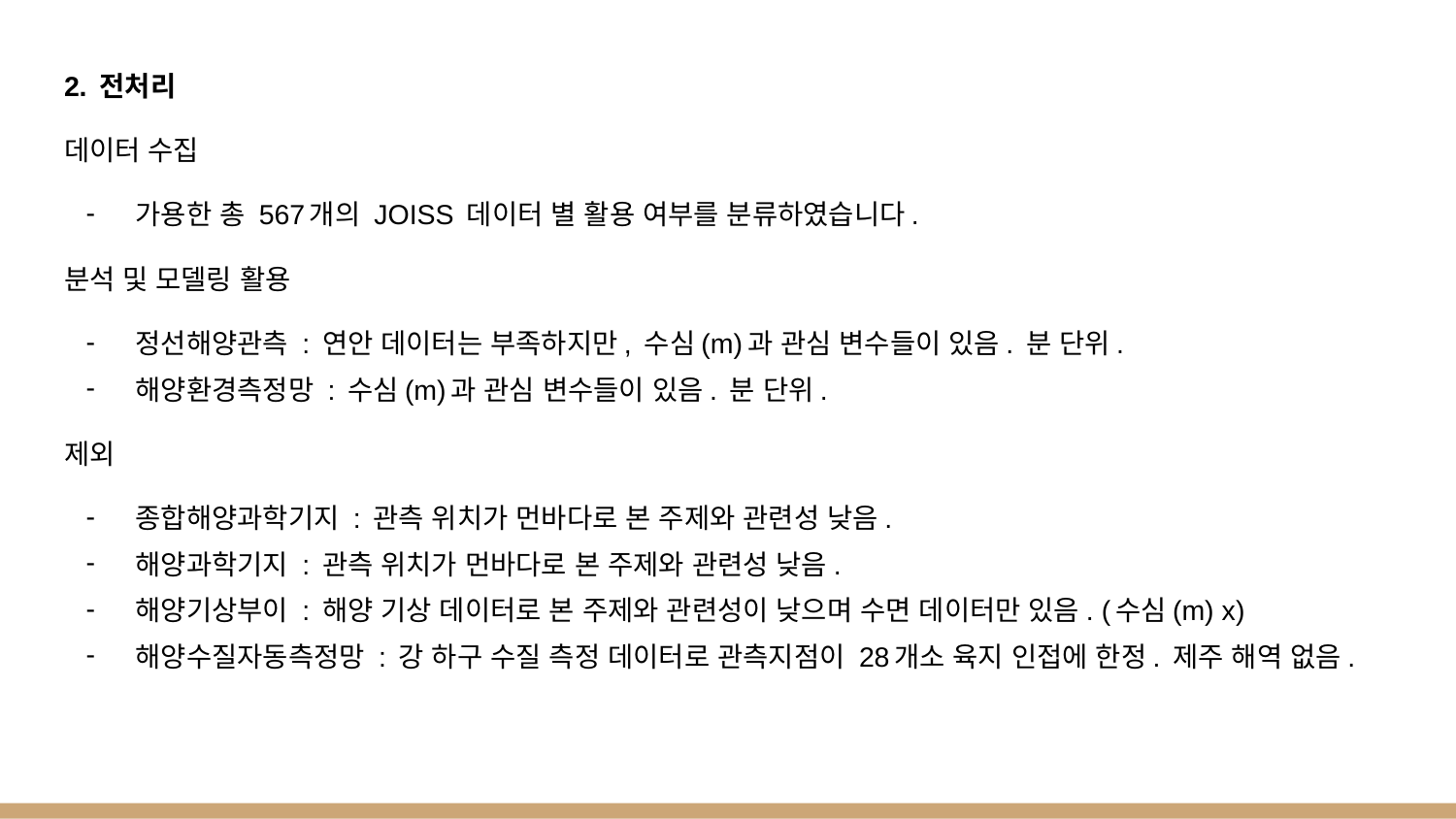

2. 전처리
데이터 수집
가용한 총 567개의 JOISS 데이터 별 활용 여부를 분류하였습니다.
분석 및 모델링 활용
정선해양관측 : 연안 데이터는 부족하지만, 수심(m)과 관심 변수들이 있음. 분 단위.
해양환경측정망 : 수심(m)과 관심 변수들이 있음. 분 단위.
제외
종합해양과학기지 : 관측 위치가 먼바다로 본 주제와 관련성 낮음.
해양과학기지 : 관측 위치가 먼바다로 본 주제와 관련성 낮음.
해양기상부이 : 해양 기상 데이터로 본 주제와 관련성이 낮으며 수면 데이터만 있음. (수심(m) x)
해양수질자동측정망 : 강 하구 수질 측정 데이터로 관측지점이 28개소 육지 인접에 한정. 제주 해역 없음.